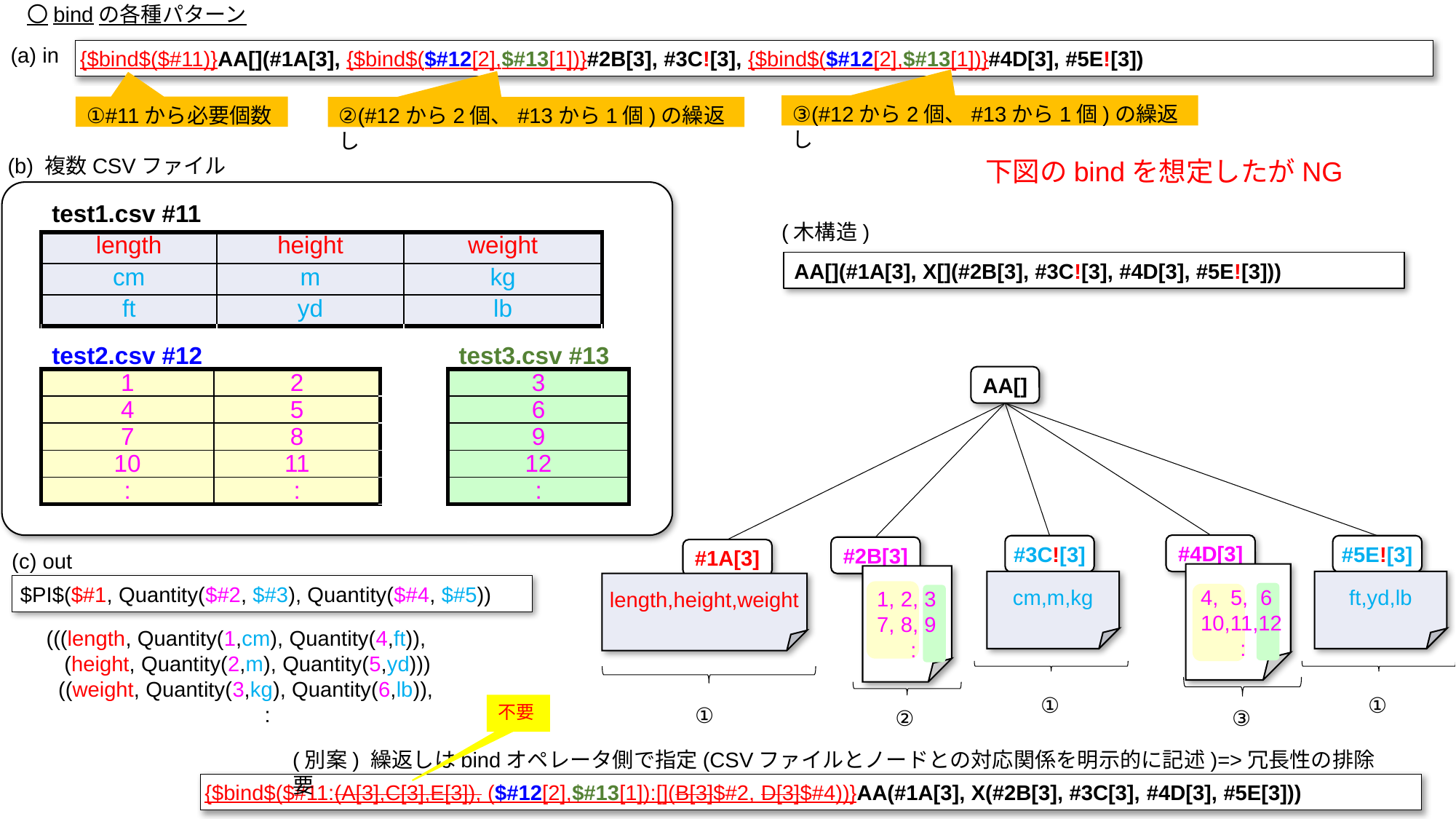

〇bindの各種パターン
(a) in
{$bind$($#11)}AA[](#1A[3], {$bind$($#12[2],$#13[1])}#2B[3], #3C![3], {$bind$($#12[2],$#13[1])}#4D[3], #5E![3])
③(#12から2個、#13から1個)の繰返し
①#11から必要個数
②(#12から2個、#13から1個)の繰返し
(b) 複数CSVファイル
下図のbindを想定したがNG

| test1.csv #11 |  |  |
| --- | --- | --- |
| length | height | weight |
| cm | m | kg |
| ft | yd | lb |
|  |  |  |
(木構造)
AA[](#1A[3], X[](#2B[3], #3C![3], #4D[3], #5E![3]))
| test2.csv #12 |  |  | test3.csv #13 |
| --- | --- | --- | --- |
| 1 | 2 |  | 3 |
| 4 | 5 |  | 6 |
| 7 | 8 |  | 9 |
| 10 | 11 |  | 12 |
| : | : |  | : |
AA[]
#4D[3]
#3C![3]
#5E![3]
#2B[3]
#1A[3]
(c) out

cm,m,kg

ft,yd,lb

4,  5,  6
10,11,12
:

length,height,weight

1, 2, 3
7, 8, 9
:

$PI$($#1, Quantity($#2, $#3), Quantity($#4, $#5))

(((length, Quantity(1,cm), Quantity(4,ft)),
   (height, Quantity(2,m), Quantity(5,yd)))
  ((weight, Quantity(3,kg), Quantity(6,lb)),
		:

①
①
不要
①
②
③
(別案) 繰返しはbindオペレータ側で指定(CSVファイルとノードとの対応関係を明示的に記述)=>冗長性の排除要
{$bind$($#11:(A[3],C[3],E[3]), ($#12[2],$#13[1]):[](B[3]$#2, D[3]$#4))}AA(#1A[3], X(#2B[3], #3C[3], #4D[3], #5E[3]))